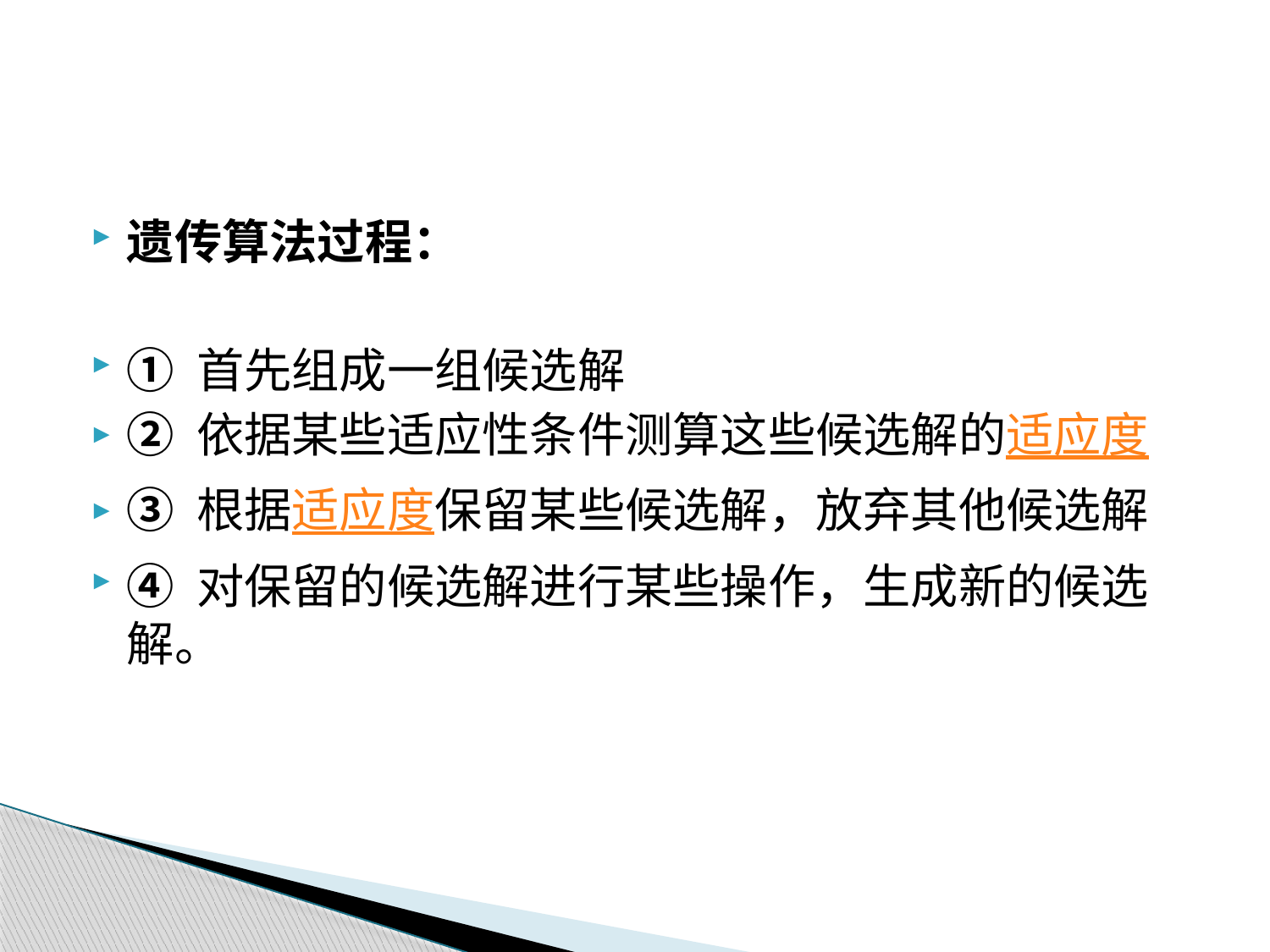

#
遗传算法过程：

① 首先组成一组候选解
② 依据某些适应性条件测算这些候选解的适应度
③ 根据适应度保留某些候选解，放弃其他候选解
④ 对保留的候选解进行某些操作，生成新的候选解。